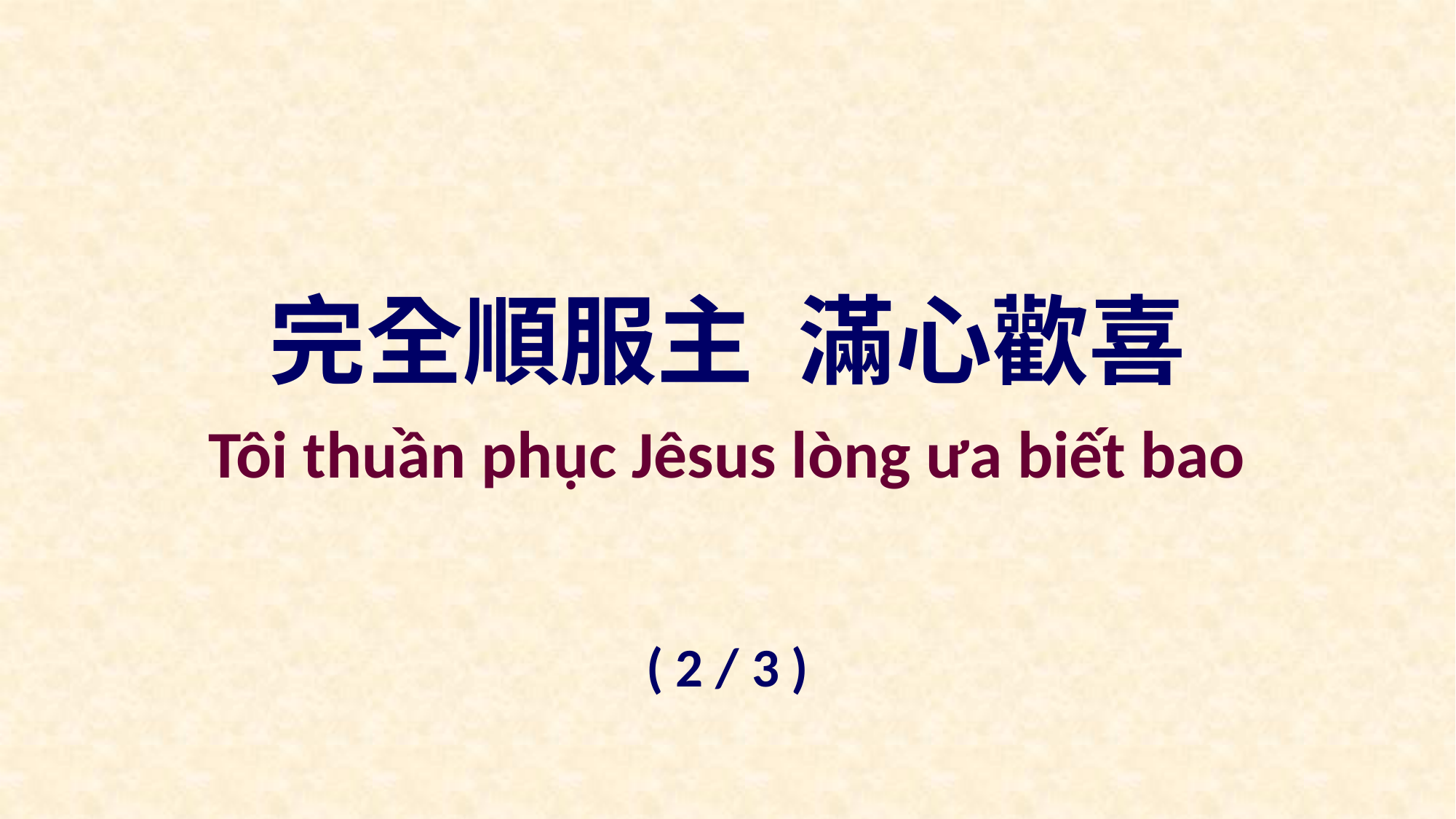

完全順服主  滿心歡喜
Tôi thuần phục Jêsus lòng ưa biết bao
( 2 / 3 )